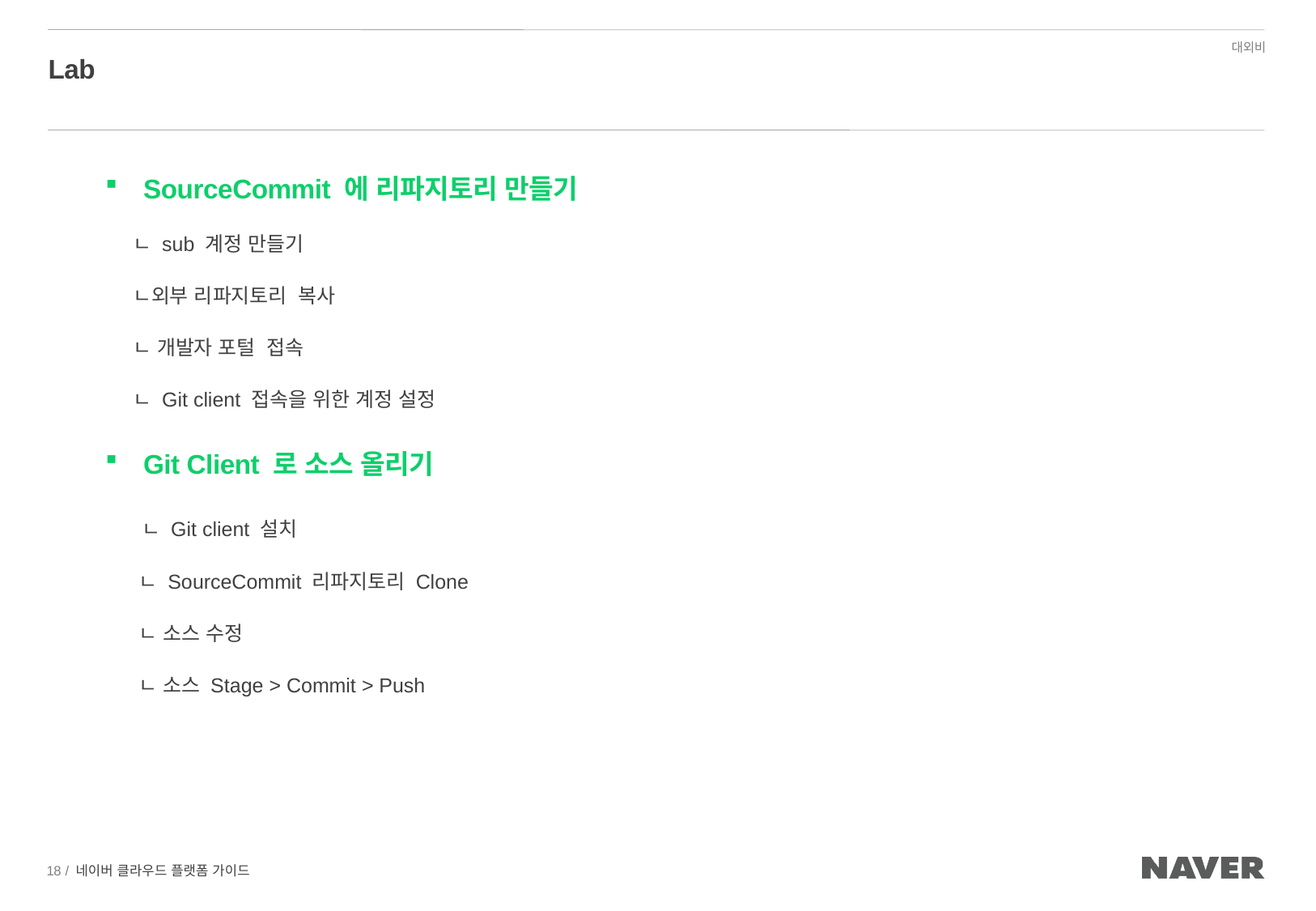

# Lab
SourceCommit 에 리파지토리 만들기
    ㄴ sub 계정 만들기
    ㄴ외부 리파지토리  복사
    ㄴ 개발자 포털  접속
    ㄴ Git client 접속을 위한 계정 설정
Git Client 로 소스 올리기
    ㄴ Git client 설치
     ㄴ SourceCommit 리파지토리 Clone
     ㄴ 소스 수정
     ㄴ 소스 Stage > Commit > Push